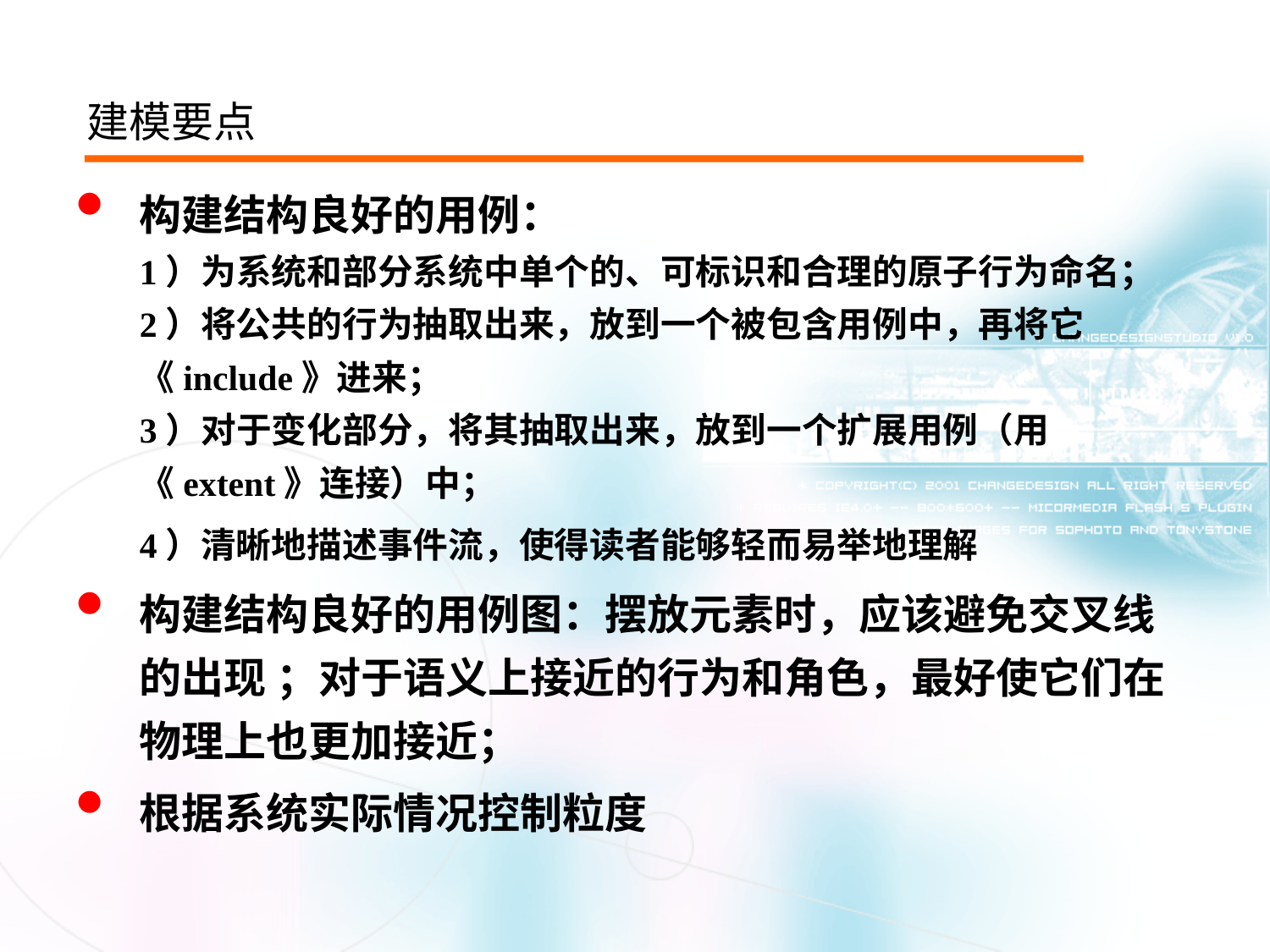

建模要点
构建结构良好的用例：
1）为系统和部分系统中单个的、可标识和合理的原子行为命名；
2）将公共的行为抽取出来，放到一个被包含用例中，再将它《include》进来；
3）对于变化部分，将其抽取出来，放到一个扩展用例（用《extent》连接）中；
4）清晰地描述事件流，使得读者能够轻而易举地理解
构建结构良好的用例图：摆放元素时，应该避免交叉线的出现 ；对于语义上接近的行为和角色，最好使它们在物理上也更加接近；
根据系统实际情况控制粒度